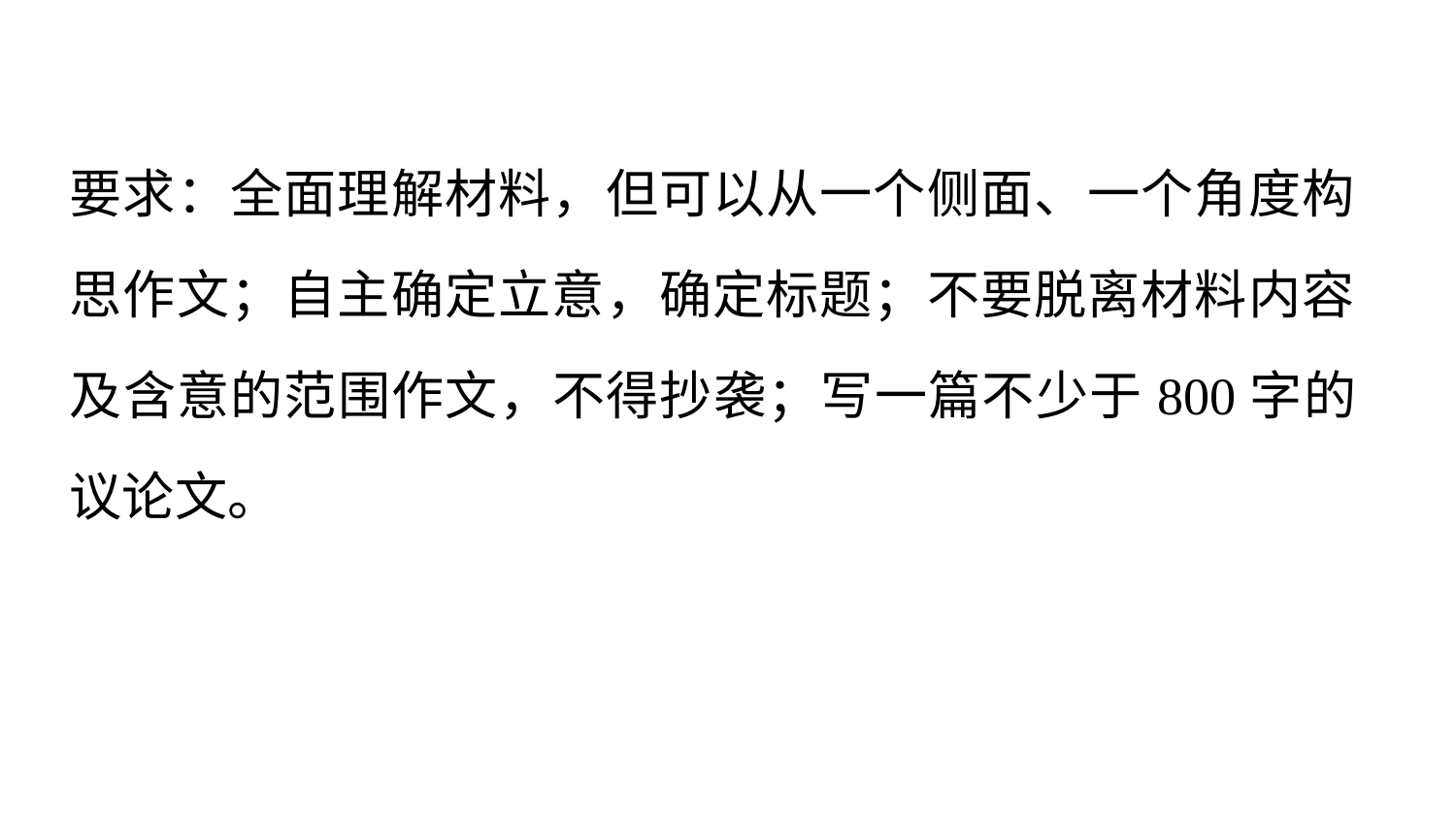

要求：全面理解材料，但可以从一个侧面、一个角度构思作文；自主确定立意，确定标题；不要脱离材料内容及含意的范围作文，不得抄袭；写一篇不少于800字的议论文。